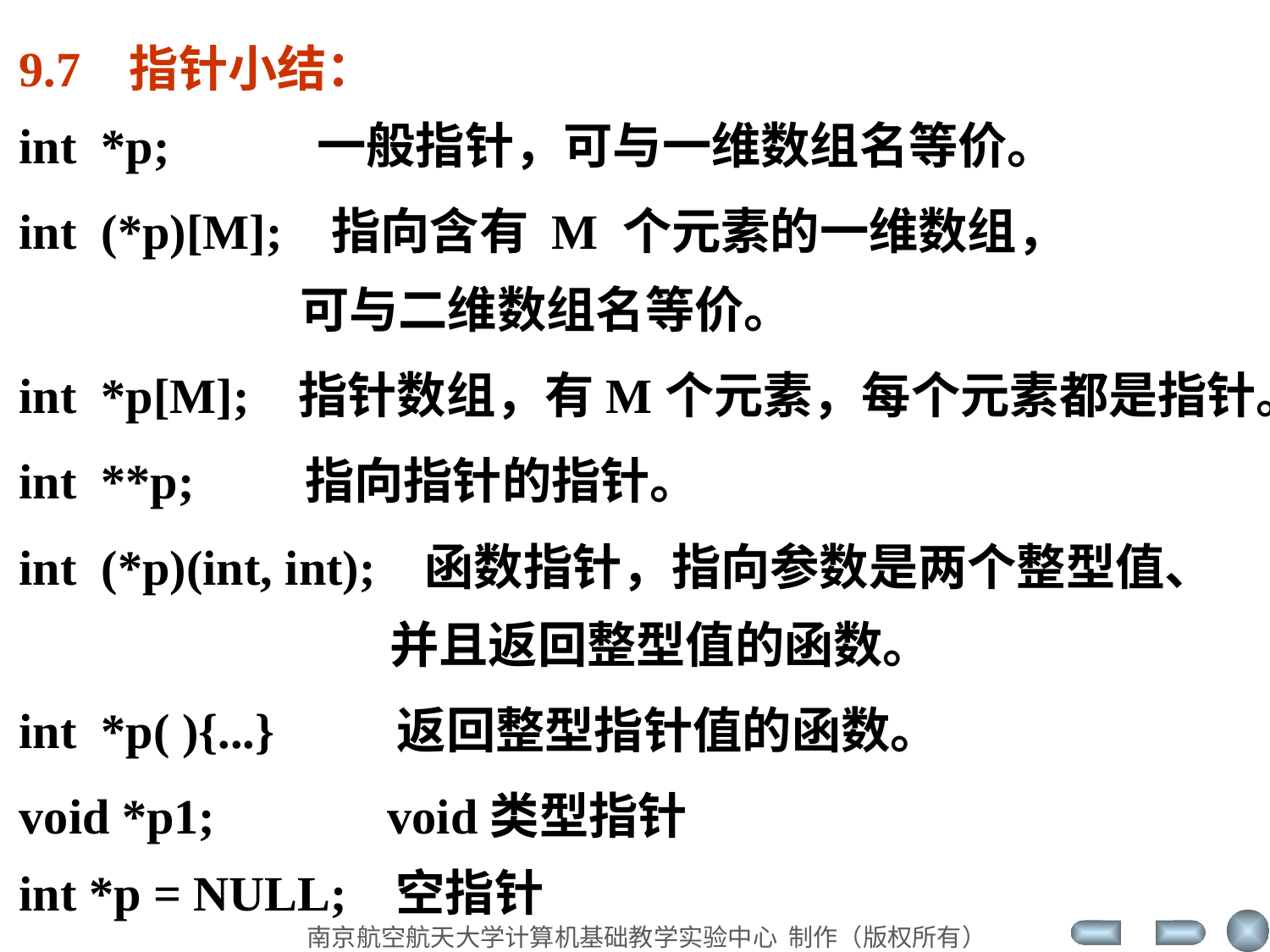

9.7   指针小结：
int  *p;           一般指针，可与一维数组名等价。
int  (*p)[M];   指向含有 M 个元素的一维数组，
                        可与二维数组名等价。
int  *p[M];   指针数组，有M个元素，每个元素都是指针。
int  **p;        指向指针的指针。
int  (*p)(int, int);   函数指针，指向参数是两个整型值、
                                并且返回整型值的函数。
int  *p( ){...}         返回整型指针值的函数。
void *p1;              void类型指针
int *p = NULL;   空指针